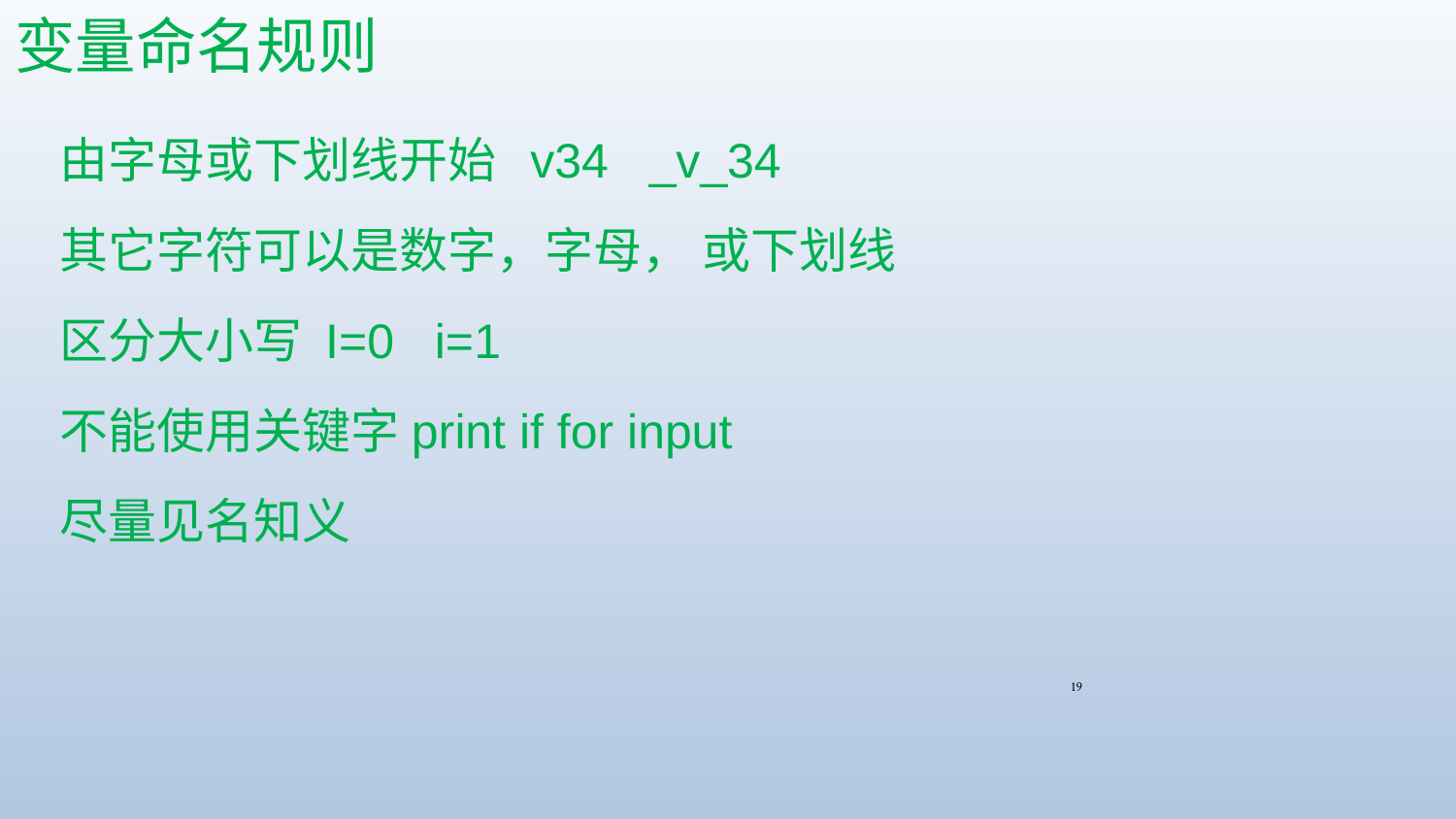

# 变量命名规则
由字母或下划线开始  v34   _v_34
其它字符可以是数字，字母， 或下划线
区分大小写 I=0   i=1
不能使用关键字print if for input
尽量见名知义
19